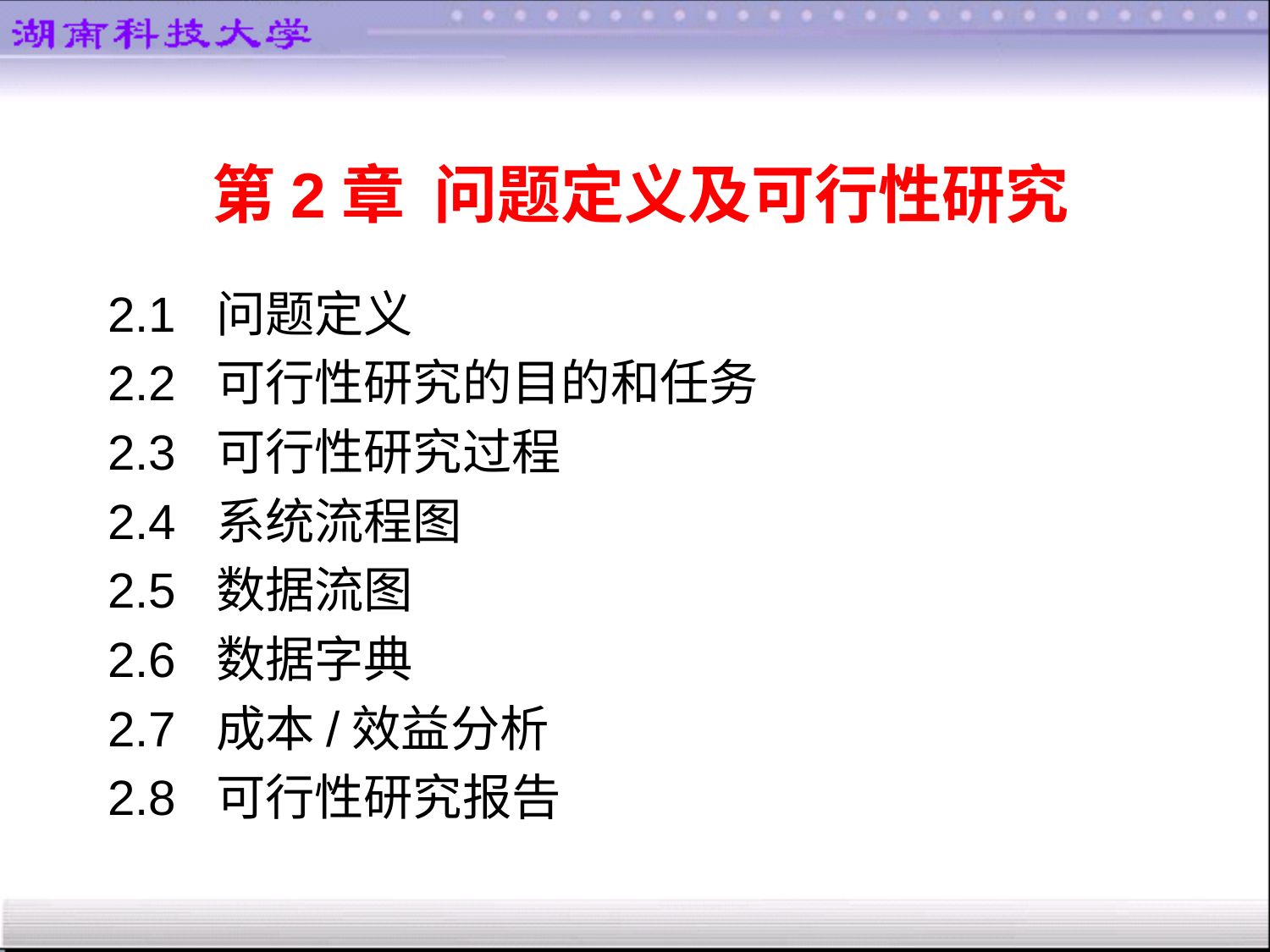

第2章  问题定义及可行性研究
2.1  问题定义
2.2  可行性研究的目的和任务
2.3  可行性研究过程
2.4  系统流程图
2.5  数据流图
2.6  数据字典
2.7  成本/效益分析
2.8  可行性研究报告